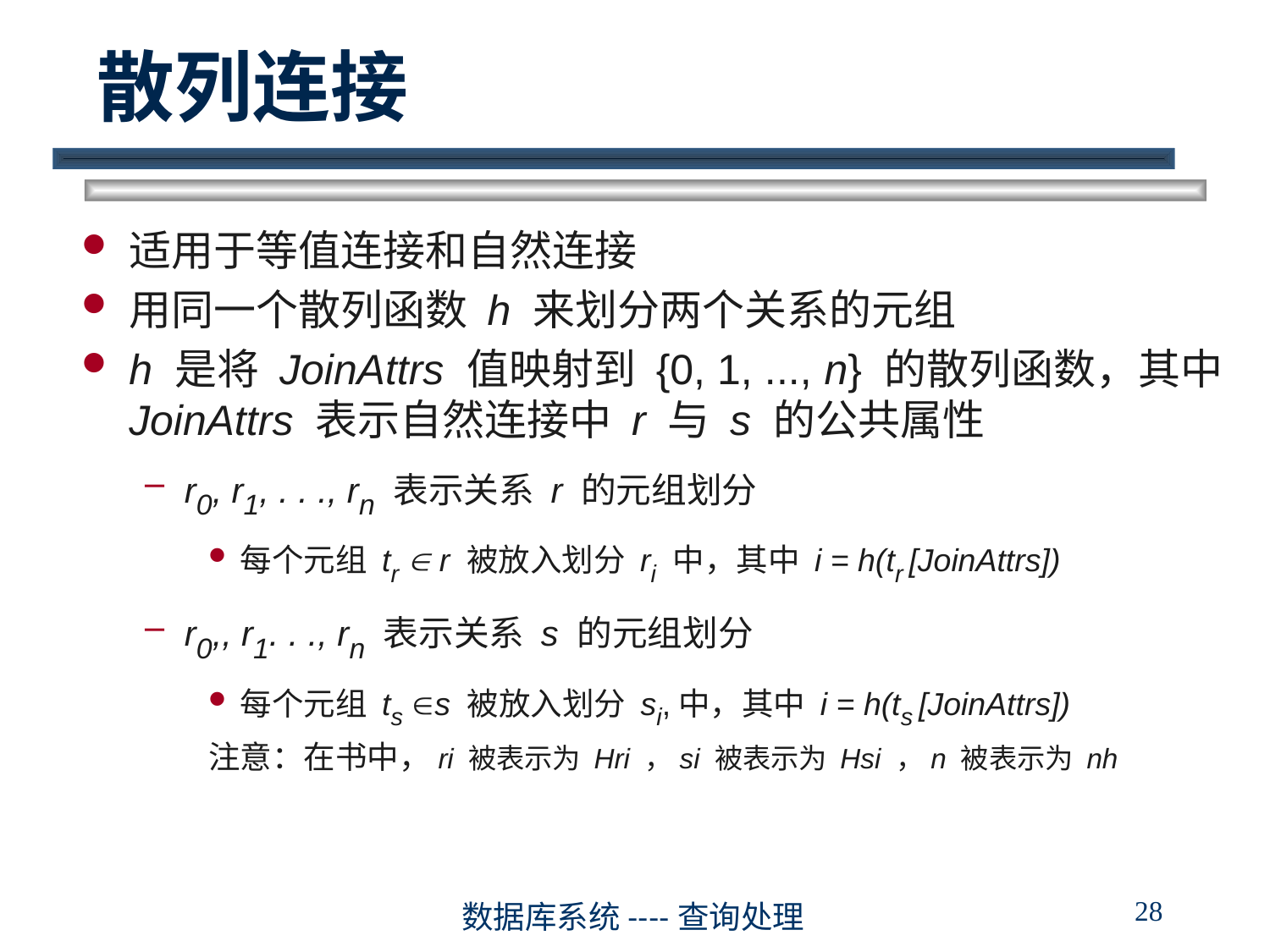

# 散列连接
适用于等值连接和自然连接
用同一个散列函数 h 来划分两个关系的元组
h 是将 JoinAttrs 值映射到 {0, 1, ..., n} 的散列函数，其中 JoinAttrs 表示自然连接中 r 与 s 的公共属性
r0, r1, . . ., rn 表示关系 r 的元组划分
每个元组 tr ∈ r 被放入划分 ri 中，其中 i = h(tr [JoinAttrs])
r0,, r1. . ., rn 表示关系 s 的元组划分
每个元组 ts ∈s 被放入划分 si,中，其中 i = h(ts [JoinAttrs])
注意：在书中，ri 被表示为 Hri ，si 被表示为 Hsi ，n 被表示为 nh

28
数据库系统----查询处理